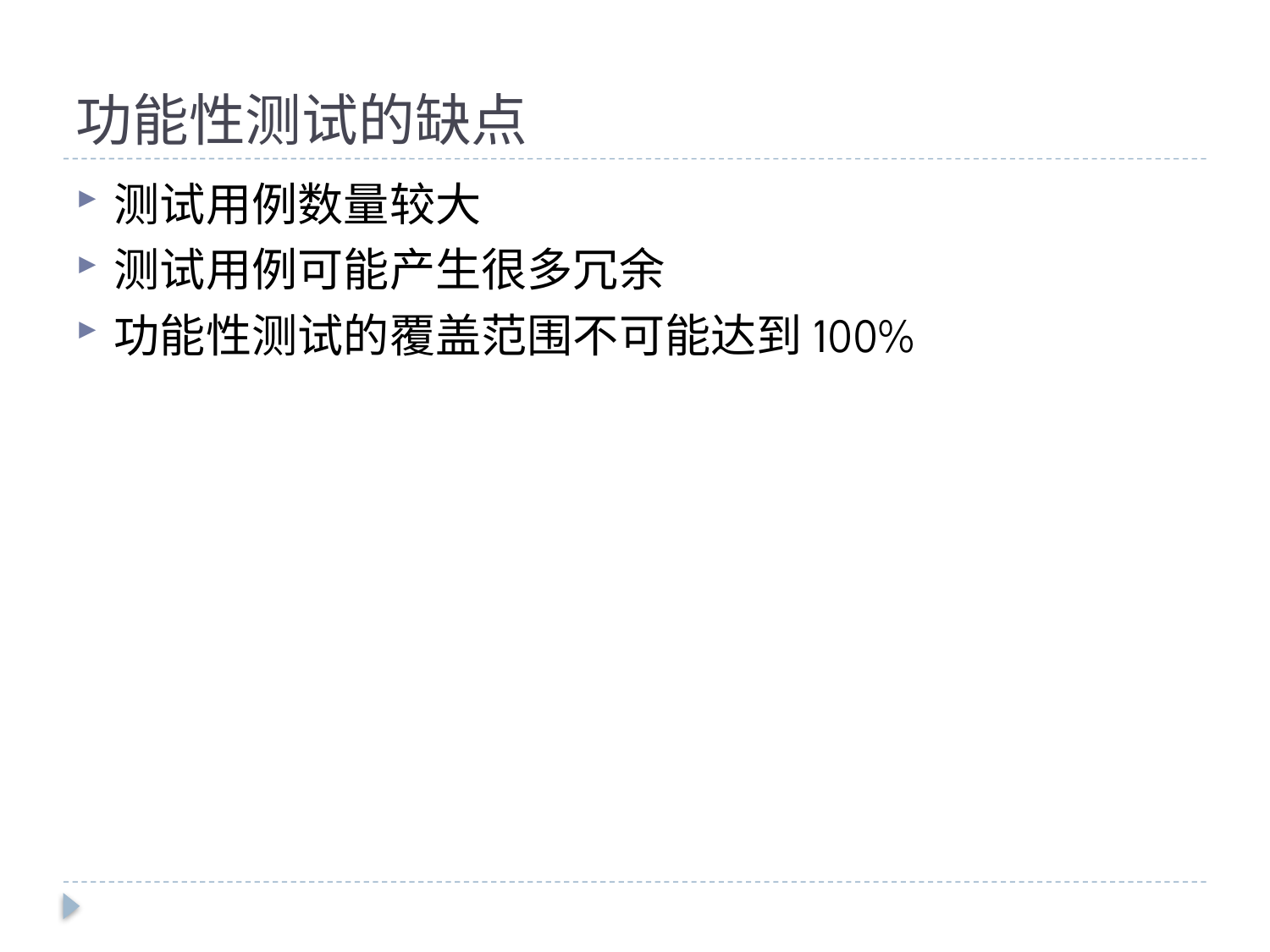

# 功能性测试的缺点
测试用例数量较大
测试用例可能产生很多冗余
功能性测试的覆盖范围不可能达到100%